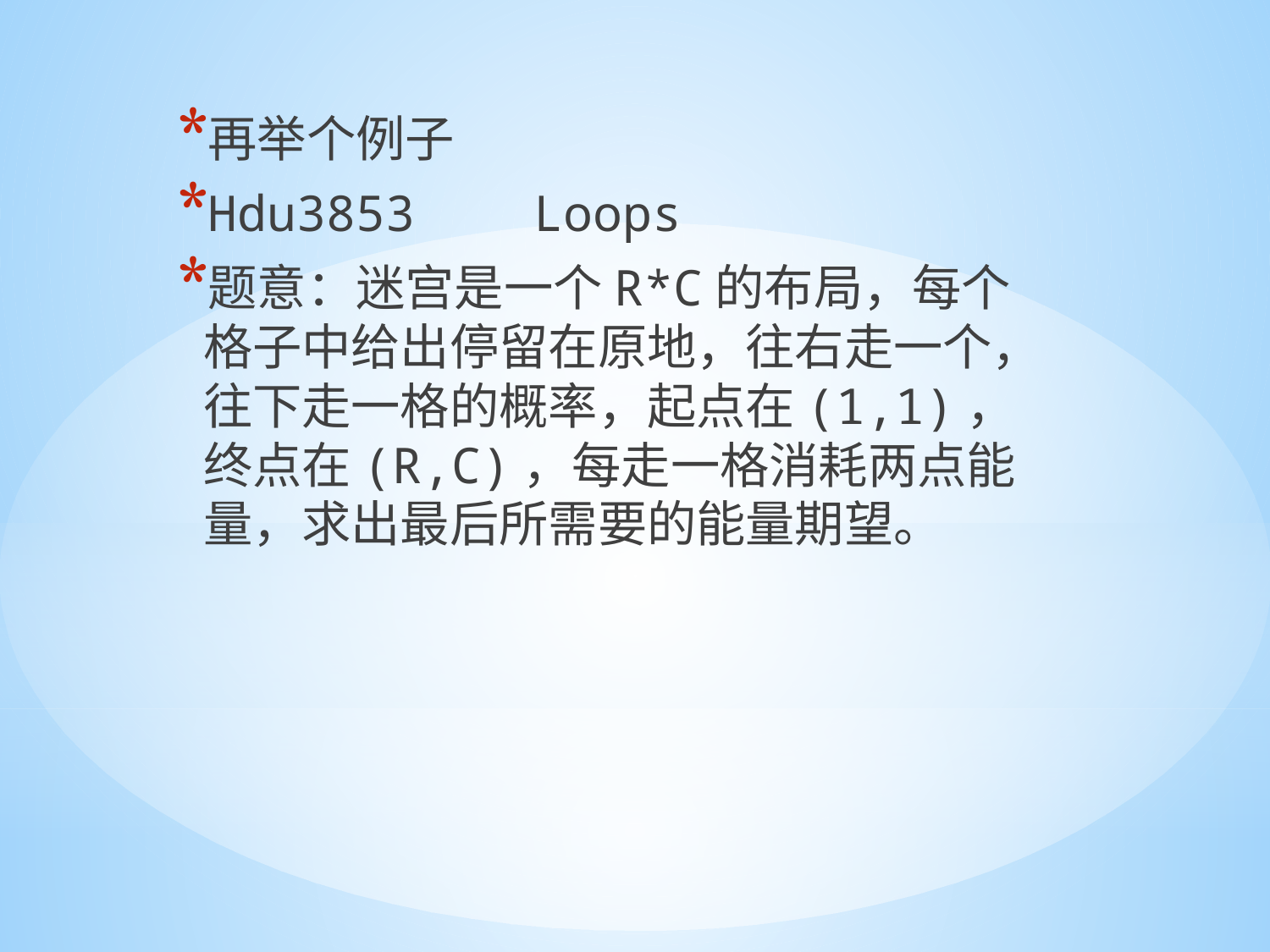

再举个例子
Hdu3853    Loops
题意：迷宫是一个R*C的布局，每个格子中给出停留在原地，往右走一个，往下走一格的概率，起点在(1,1)，终点在(R,C)，每走一格消耗两点能量，求出最后所需要的能量期望。